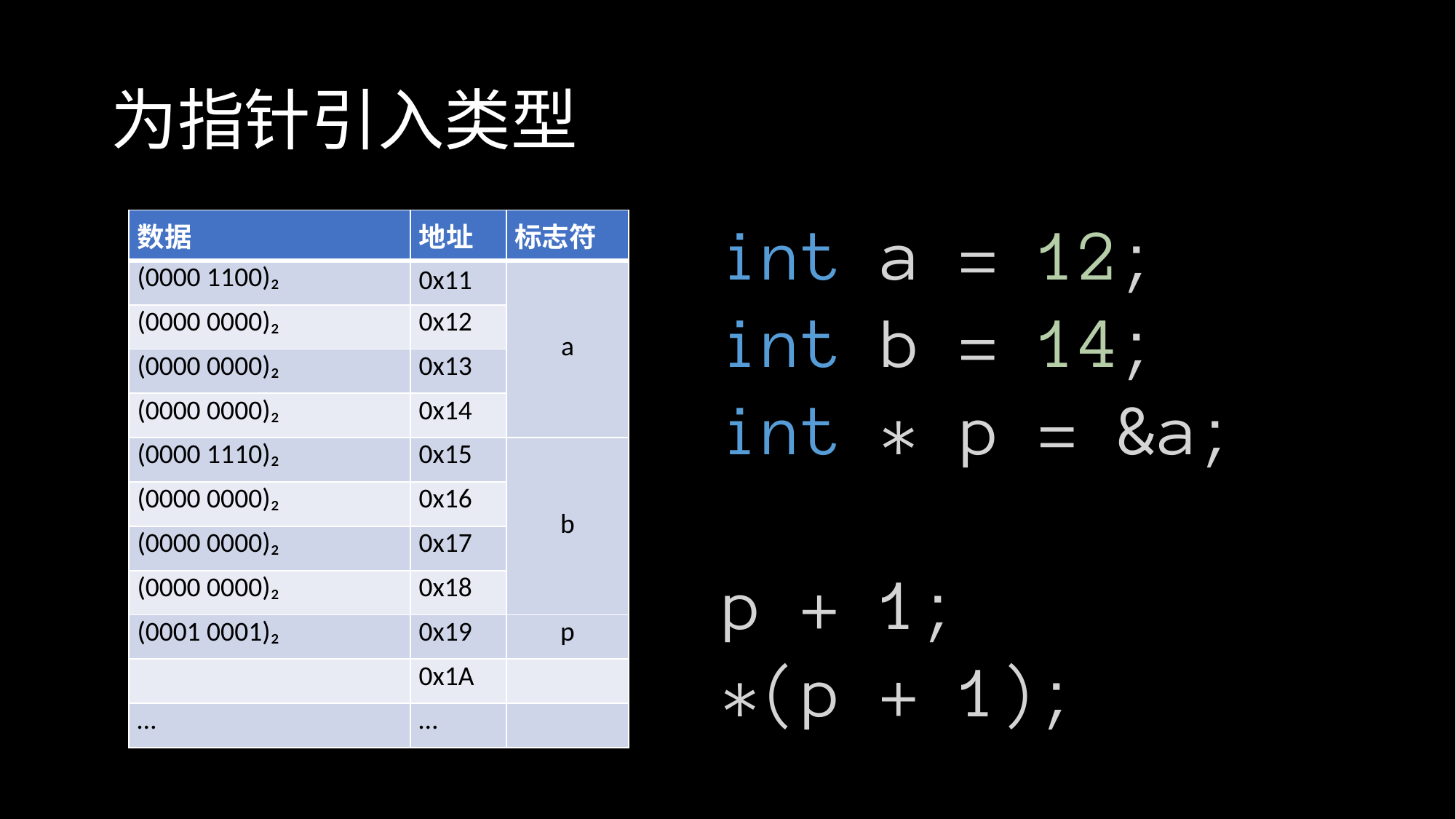

# 为指针引入类型
int a = 12;
int b = 14;
int * p = &a;

p + 1;
*(p + 1);
| 数据 | 地址 | 标志符 |
| --- | --- | --- |
| (0000 1100)₂ | 0x11 | a |
| (0000 0000)₂ | 0x12 |  |
| (0000 0000)₂ | 0x13 |  |
| (0000 0000)₂ | 0x14 |  |
| (0000 1110)₂ | 0x15 | b |
| (0000 0000)₂ | 0x16 |  |
| (0000 0000)₂ | 0x17 |  |
| (0000 0000)₂ | 0x18 |  |
| (0001 0001)₂ | 0x19 | p |
|  | 0x1A |  |
| … | … |  |